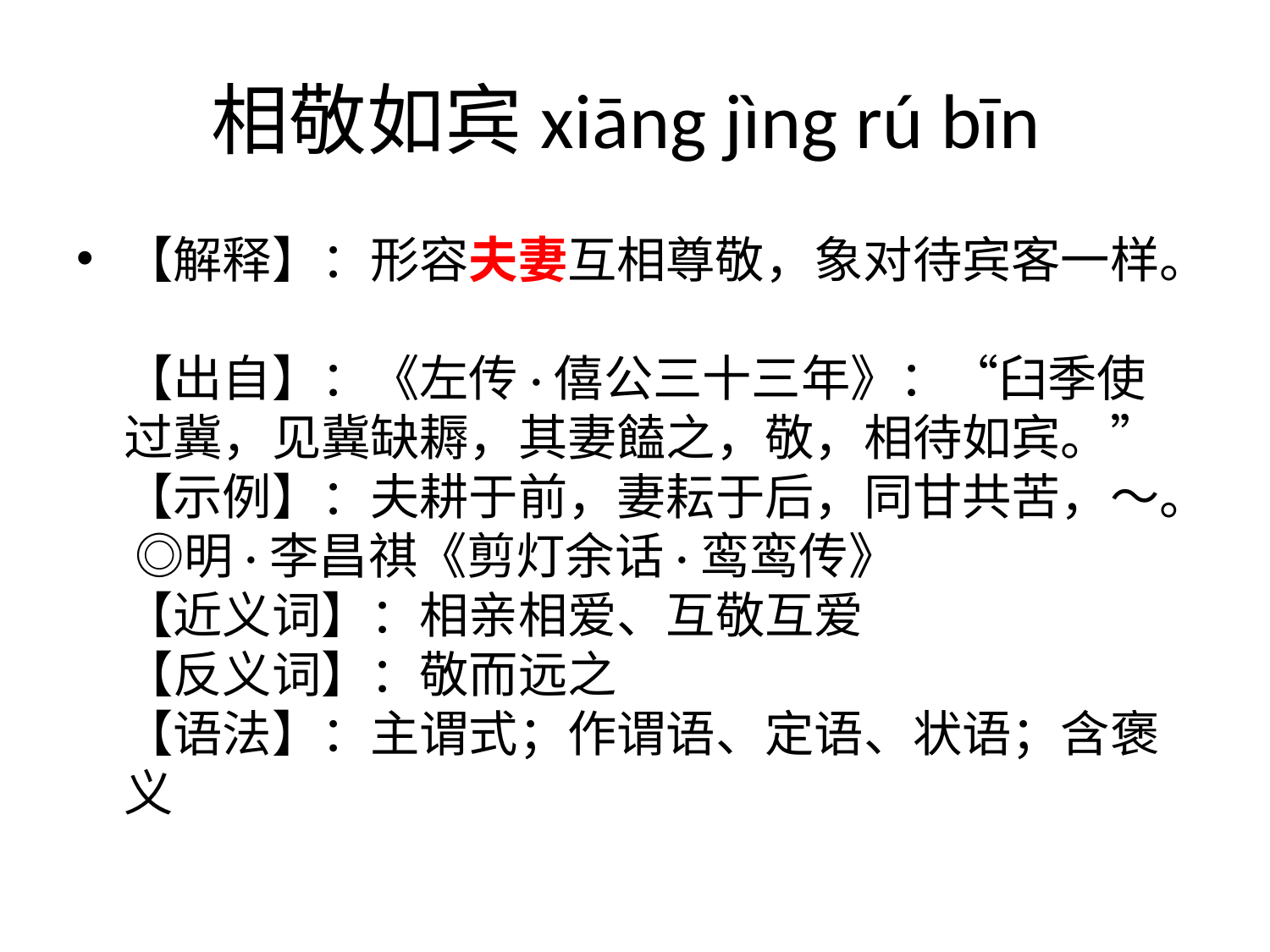

# 相敬如宾xiāng jìng rú bīn
【解释】：形容夫妻互相尊敬，象对待宾客一样。
【出自】：《左传·僖公三十三年》：“臼季使过冀，见冀缺耨，其妻饁之，敬，相待如宾。”
【示例】：夫耕于前，妻耘于后，同甘共苦，～。 ◎明·李昌祺《剪灯余话·鸾鸾传》
【近义词】：相亲相爱、互敬互爱
【反义词】：敬而远之
【语法】：主谓式；作谓语、定语、状语；含褒义